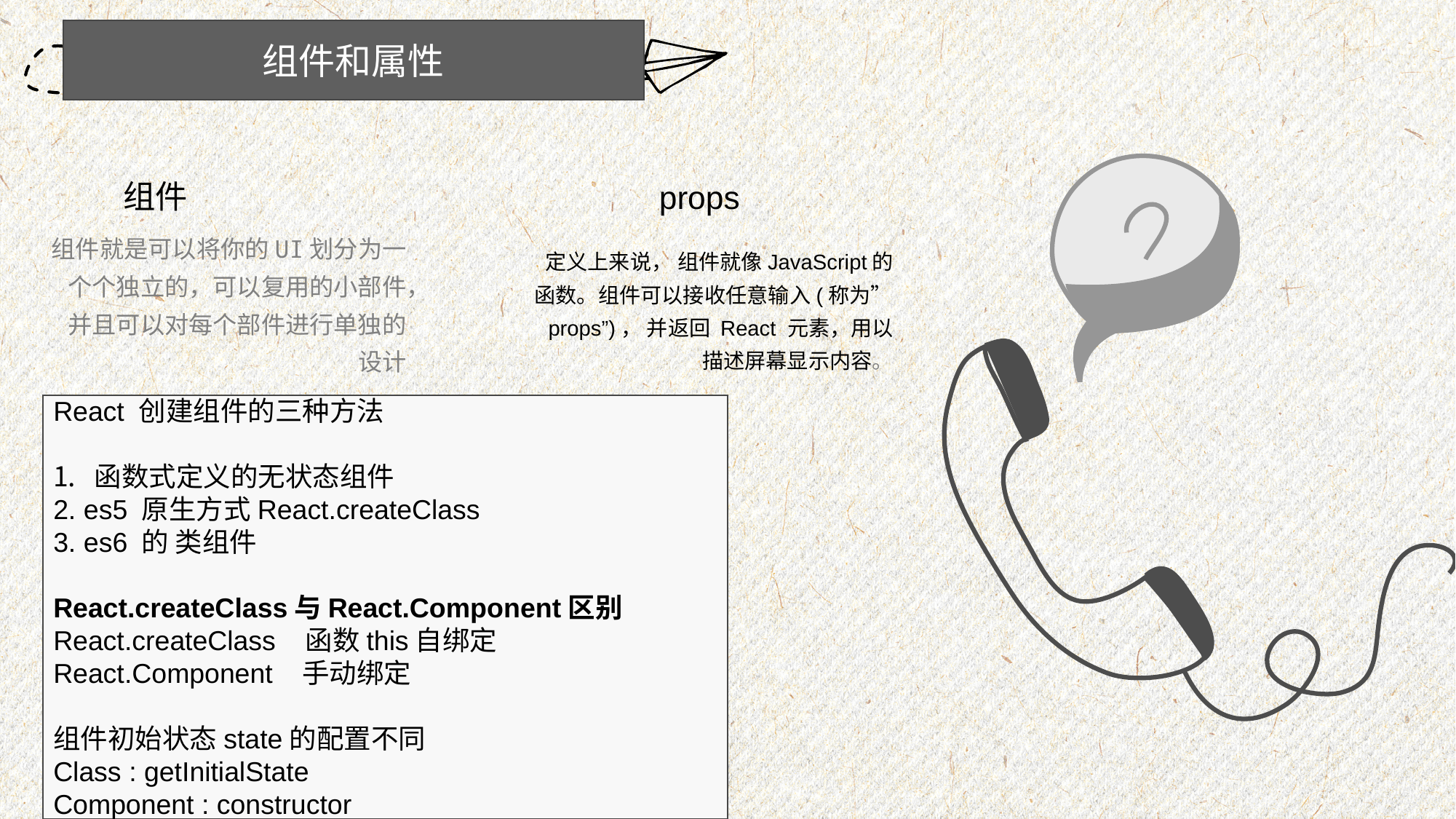

组件和属性

组件
props
组件就是可以将你的UI划分为一个个独立的，可以复用的小部件，并且可以对每个部件进行单独的设计
定义上来说， 组件就像JavaScript的函数。组件可以接收任意输入(称为”props”)， 并返回 React 元素，用以描述屏幕显示内容。

React 创建组件的三种方法

函数式定义的无状态组件
2. es5 原生方式React.createClass
3. es6 的 类组件

React.createClass与React.Component区别
React.createClass   函数this自绑定
React.Component   手动绑定

组件初始状态state的配置不同
Class : getInitialState
Component : constructor